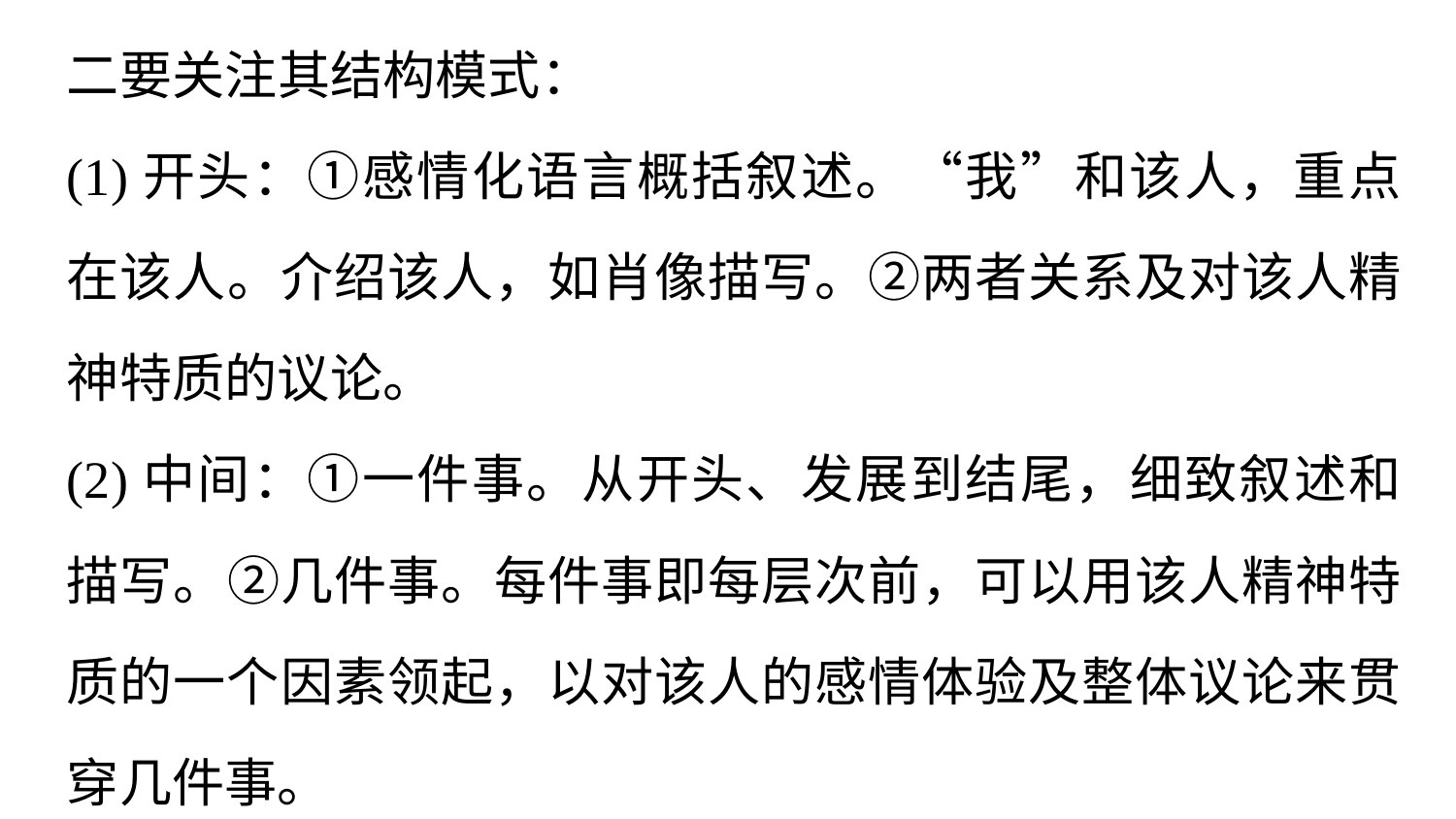

二要关注其结构模式：
(1)开头：①感情化语言概括叙述。“我”和该人，重点在该人。介绍该人，如肖像描写。②两者关系及对该人精神特质的议论。
(2)中间：①一件事。从开头、发展到结尾，细致叙述和描写。②几件事。每件事即每层次前，可以用该人精神特质的一个因素领起，以对该人的感情体验及整体议论来贯穿几件事。